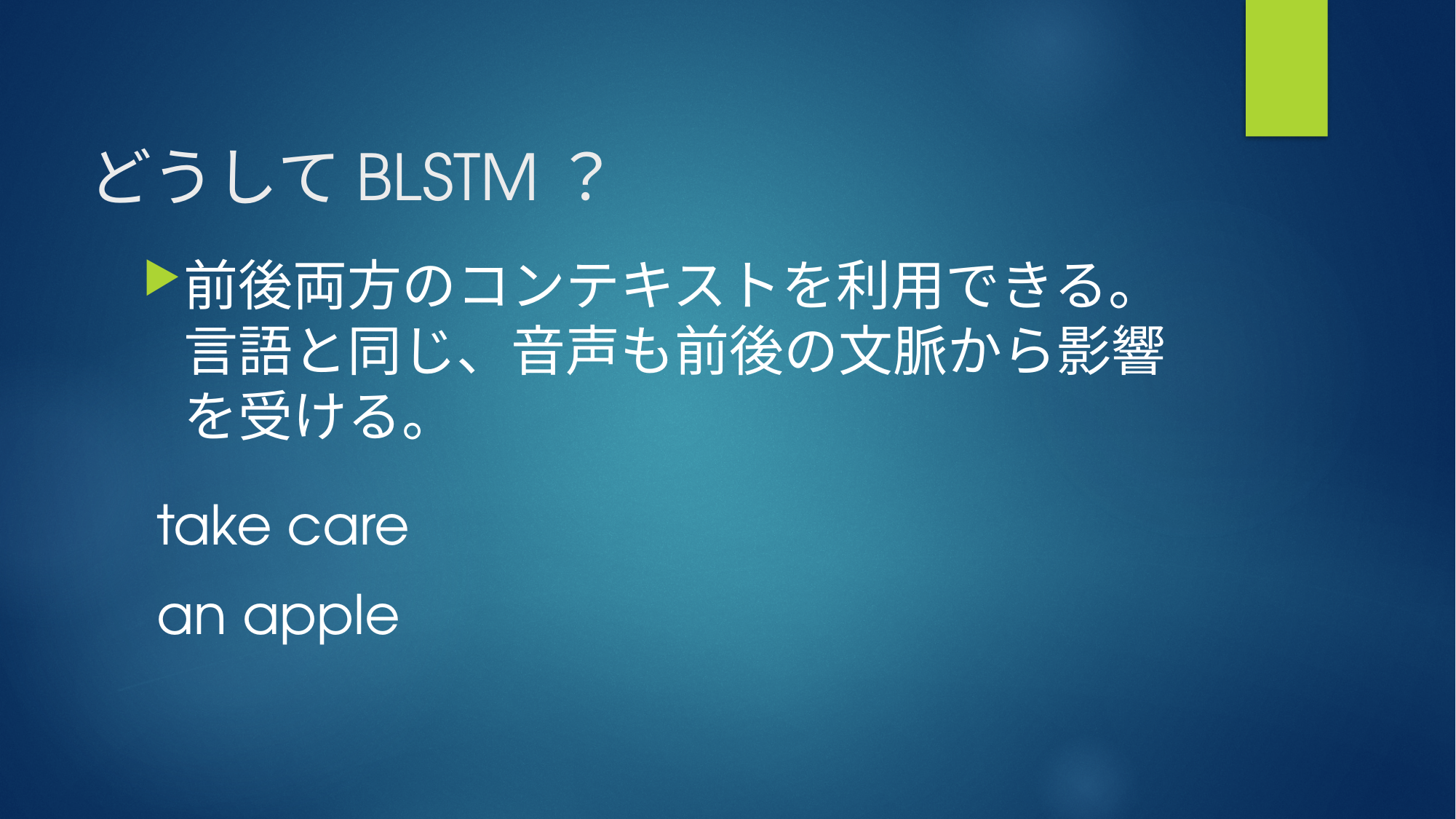

# どうしてBLSTM？
前後両方のコンテキストを利用できる。言語と同じ、音声も前後の文脈から影響を受ける。

take care
an apple